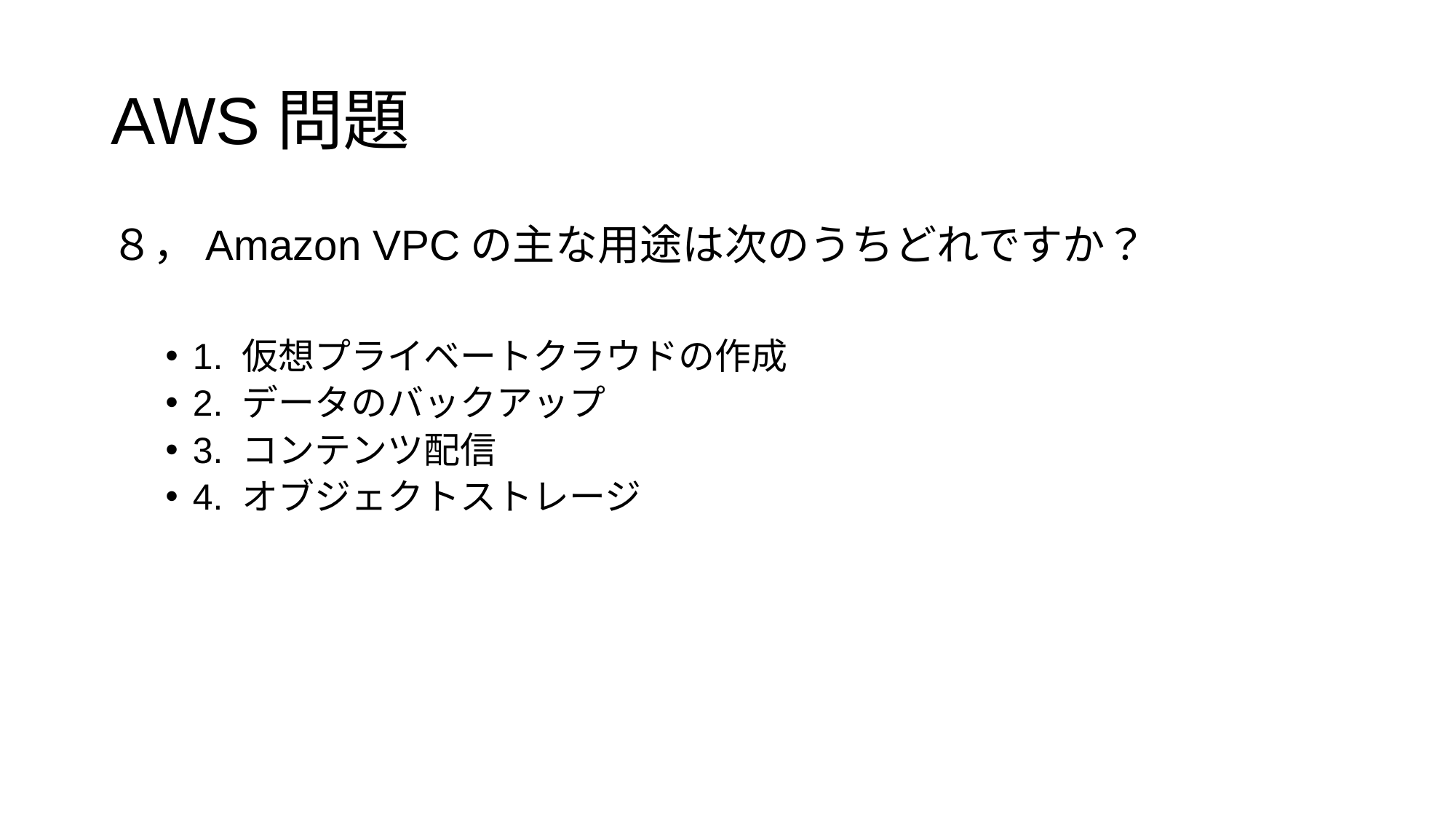

# AWS問題
８，Amazon VPCの主な用途は次のうちどれですか？

1. 仮想プライベートクラウドの作成
2. データのバックアップ
3. コンテンツ配信
4. オブジェクトストレージ